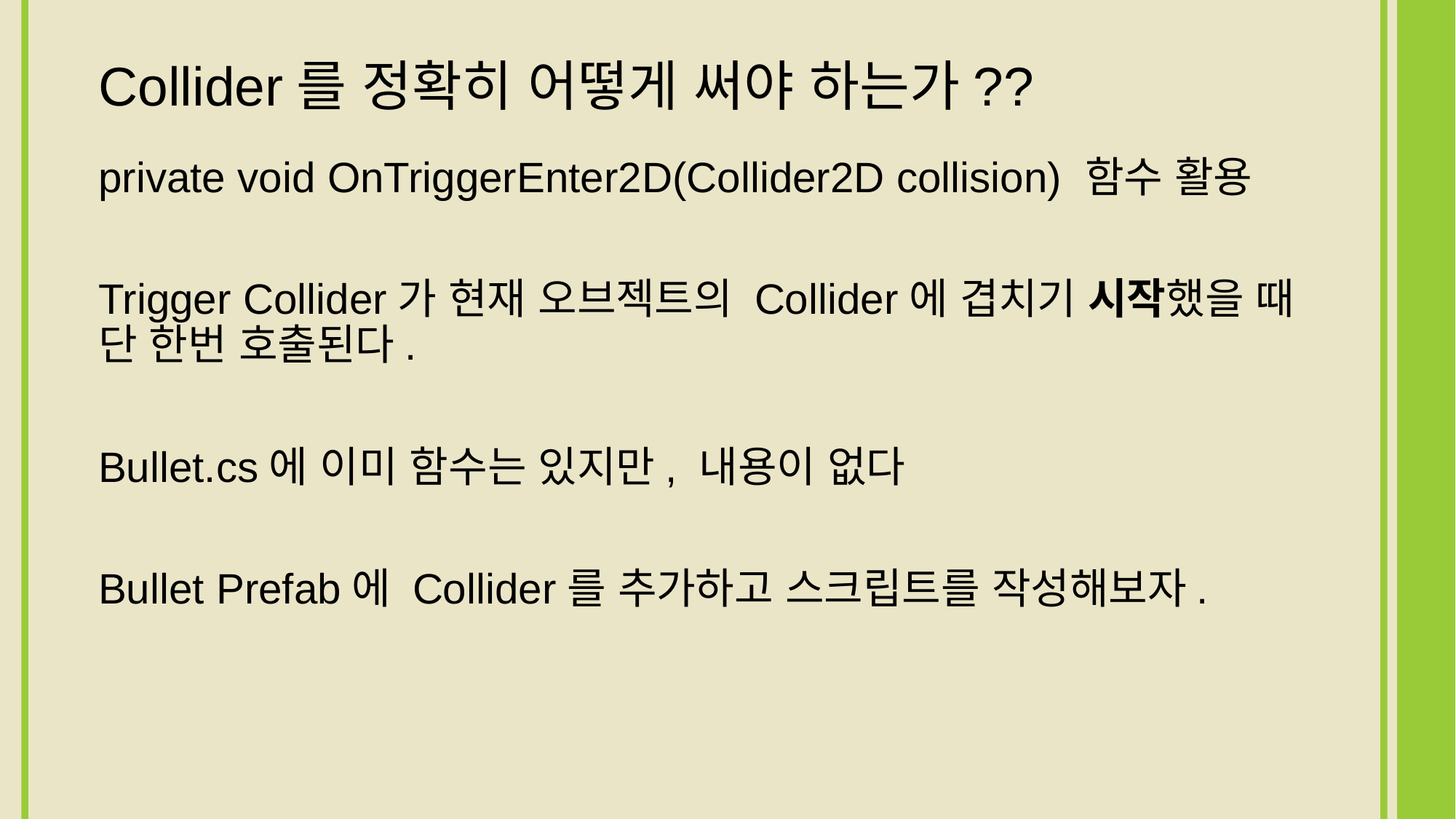

# Collider를 정확히 어떻게 써야 하는가??
private void OnTriggerEnter2D(Collider2D collision) 함수 활용

Trigger Collider가 현재 오브젝트의 Collider에 겹치기 시작했을 때 단 한번 호출된다.

Bullet.cs에 이미 함수는 있지만, 내용이 없다

Bullet Prefab에 Collider를 추가하고 스크립트를 작성해보자.